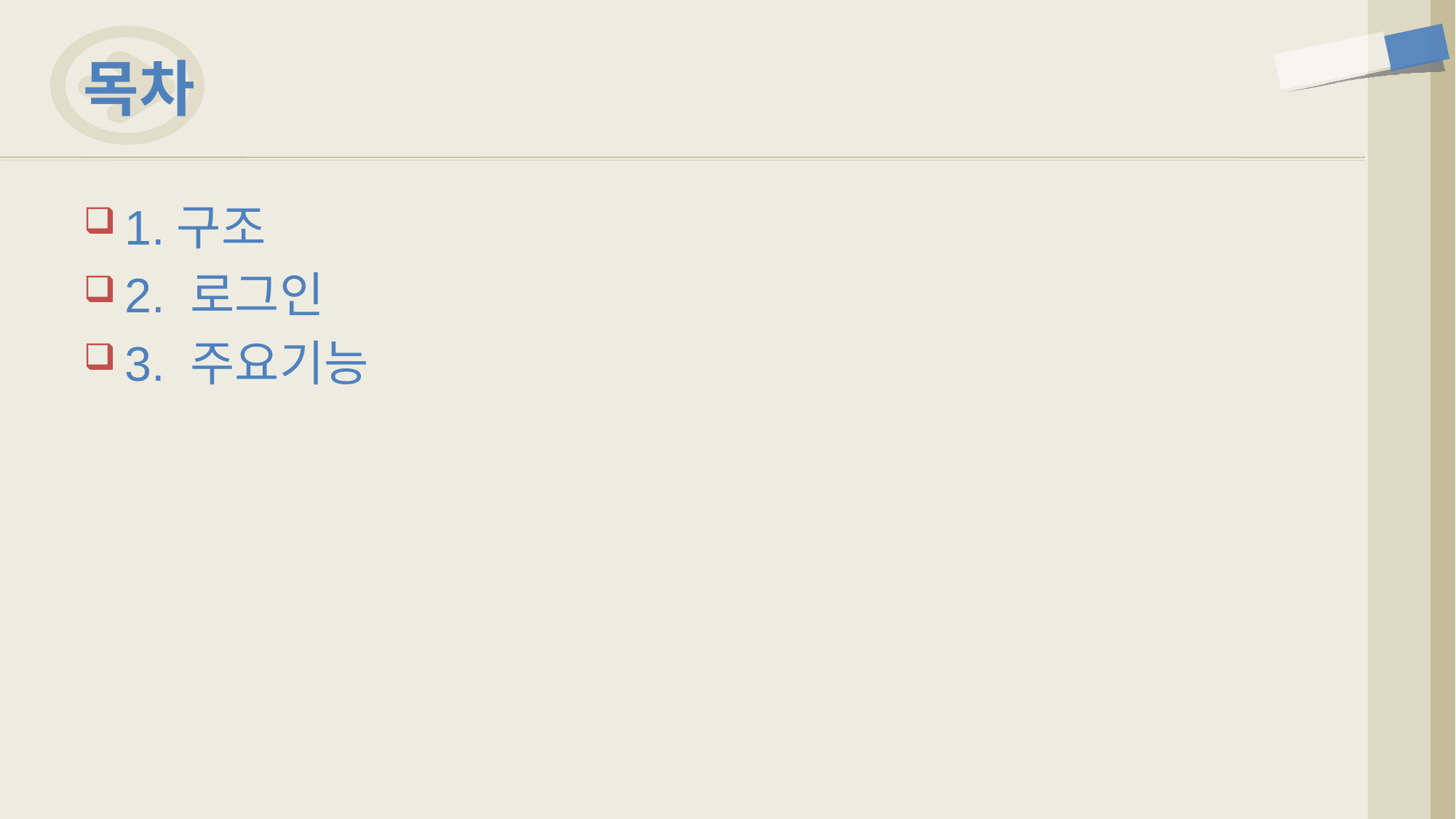

# 목차
1.구조
2. 로그인
3. 주요기능